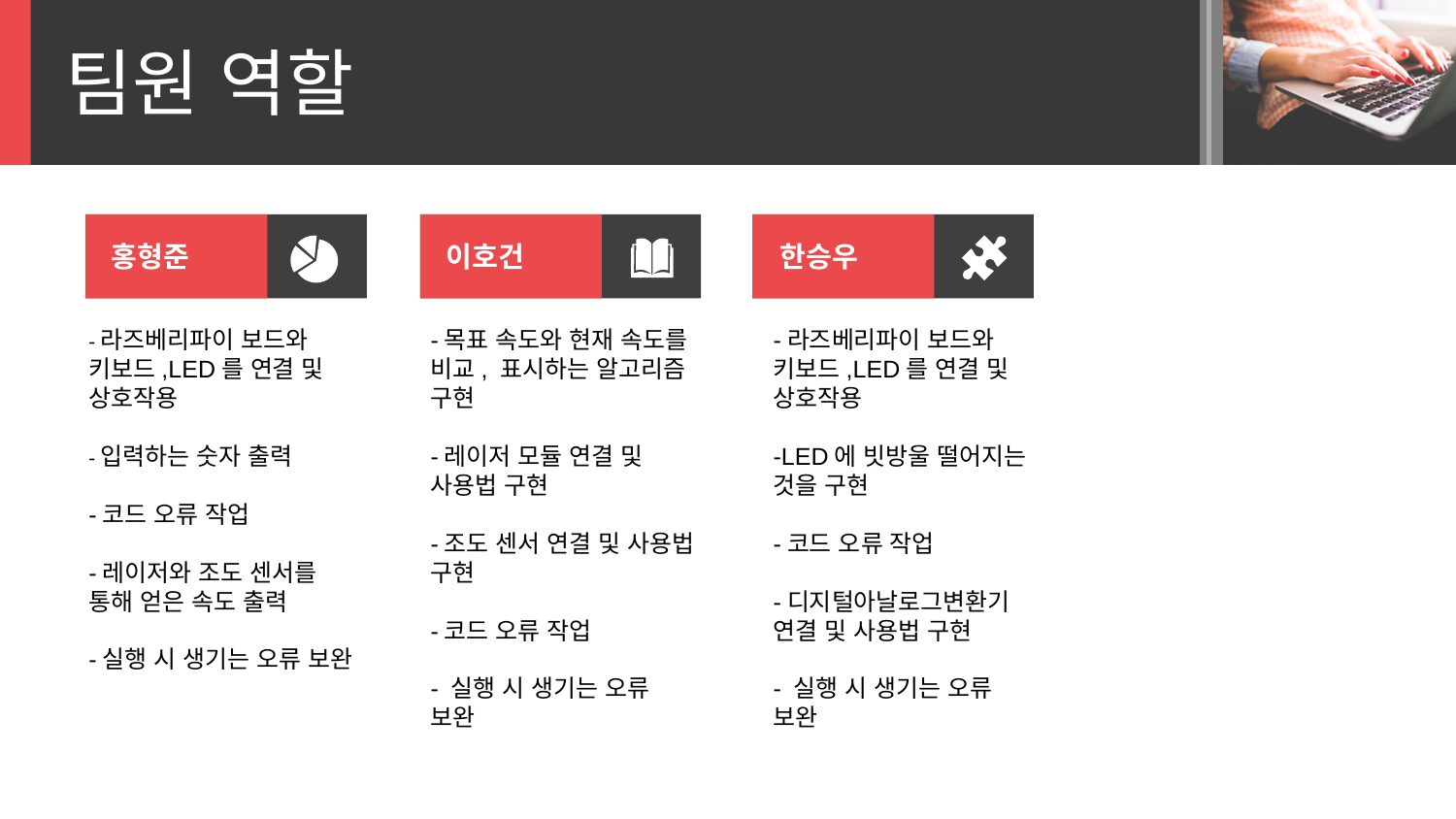

팀원 역할

홍형준
이호건
한승우

-라즈베리파이 보드와 키보드,LED를 연결 및 상호작용

-입력하는 숫자 출력

-코드 오류 작업

-레이저와 조도 센서를 통해 얻은 속도 출력

-실행 시 생기는 오류 보완
-목표 속도와 현재 속도를 비교, 표시하는 알고리즘 구현

-레이저 모듈 연결 및 사용법 구현

-조도 센서 연결 및 사용법 구현

-코드 오류 작업

- 실행 시 생기는 오류 보완
-라즈베리파이 보드와 키보드,LED를 연결 및 상호작용

-LED에 빗방울 떨어지는 것을 구현

-코드 오류 작업

-디지털아날로그변환기 연결 및 사용법 구현

- 실행 시 생기는 오류 보완